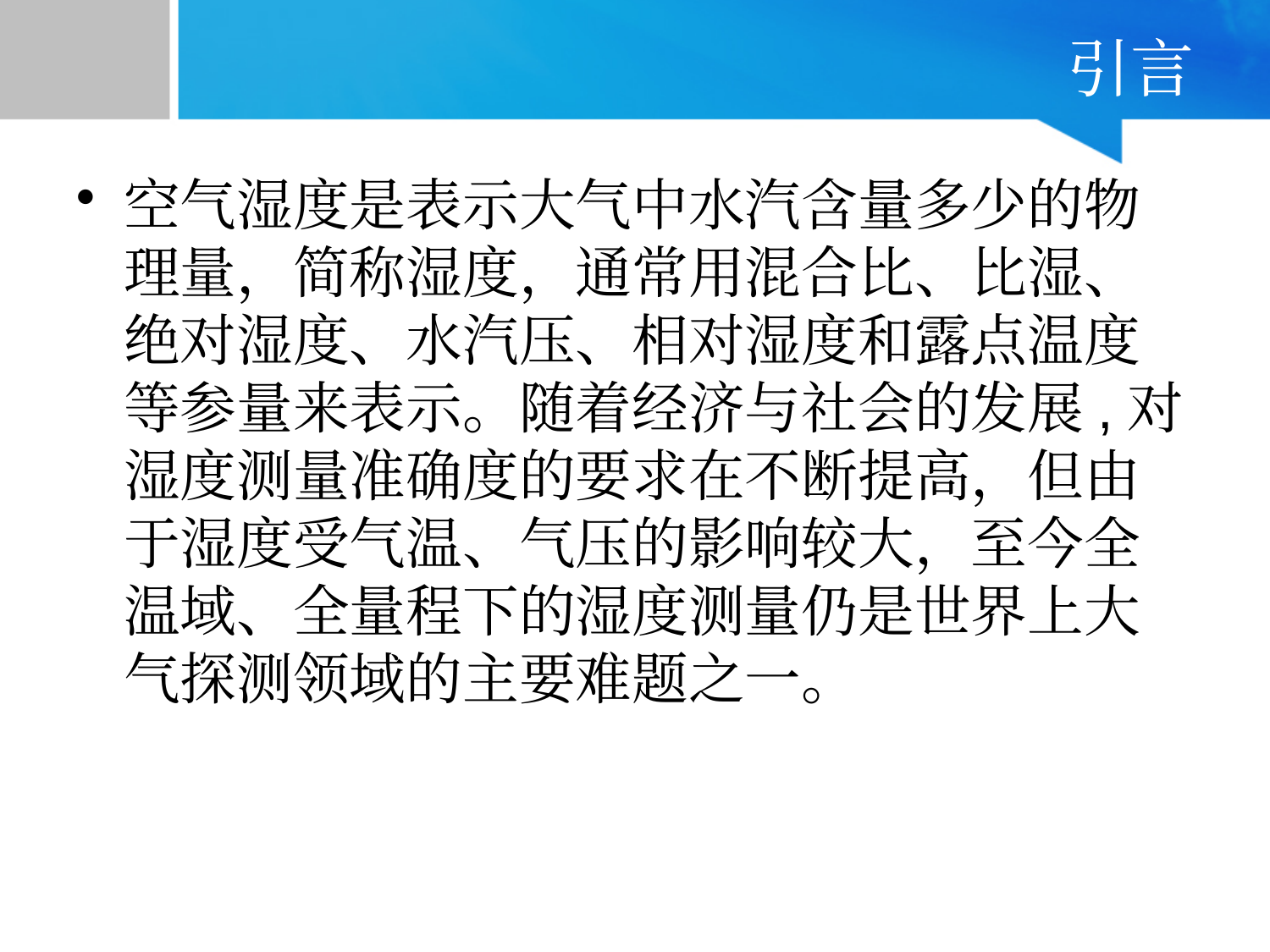

# 引言
空气湿度是表示大气中水汽含量多少的物理量，简称湿度，通常用混合比、比湿、绝对湿度、水汽压、相对湿度和露点温度等参量来表示。随着经济与社会的发展,对湿度测量准确度的要求在不断提高，但由于湿度受气温、气压的影响较大，至今全温域、全量程下的湿度测量仍是世界上大气探测领域的主要难题之一。